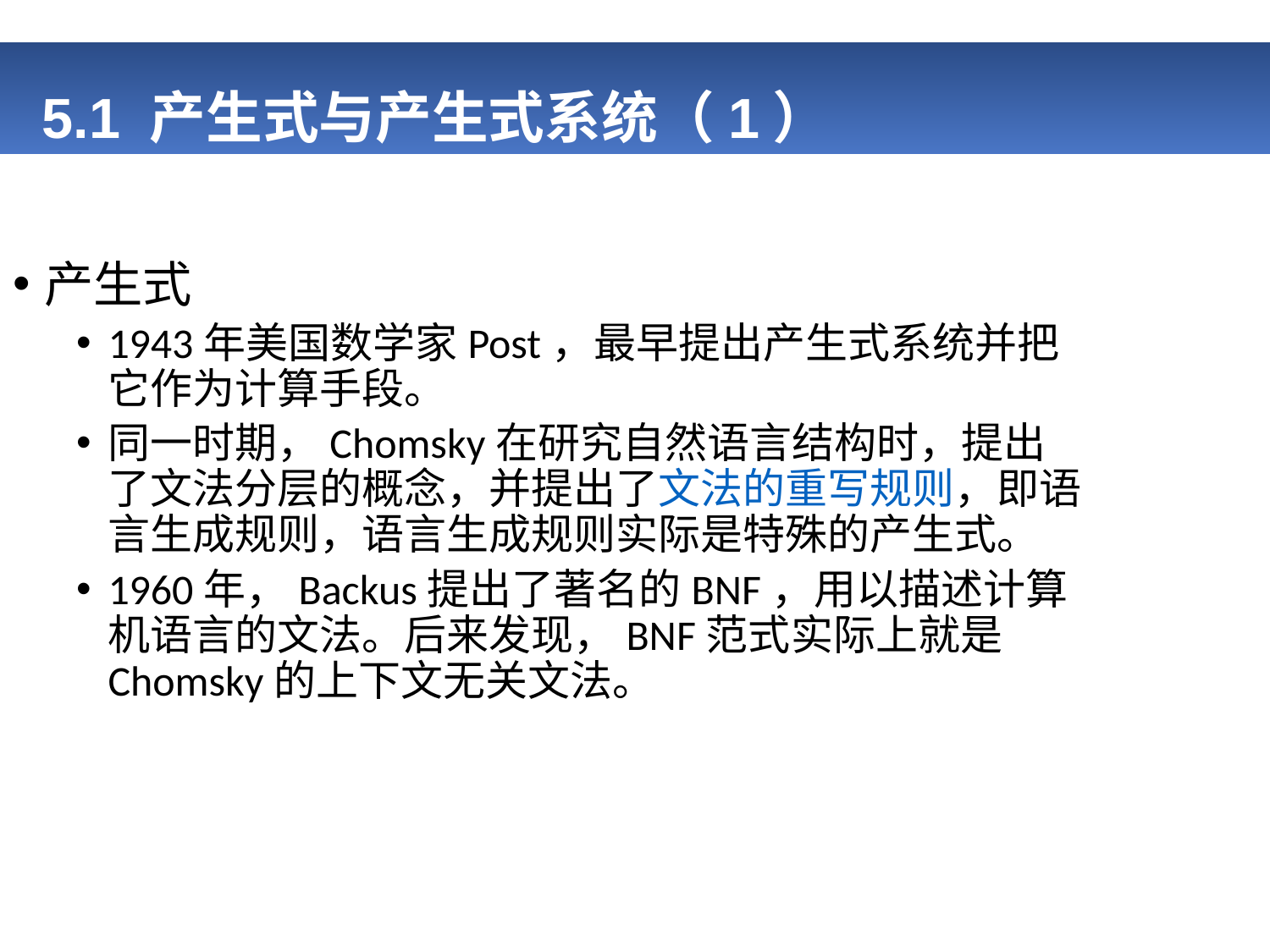

# 5.1 产生式与产生式系统（1）
产生式
1943年美国数学家Post，最早提出产生式系统并把它作为计算手段。
同一时期，Chomsky在研究自然语言结构时，提出了文法分层的概念，并提出了文法的重写规则，即语言生成规则，语言生成规则实际是特殊的产生式。
1960年，Backus提出了著名的BNF，用以描述计算机语言的文法。后来发现，BNF范式实际上就是Chomsky的上下文无关文法。

4